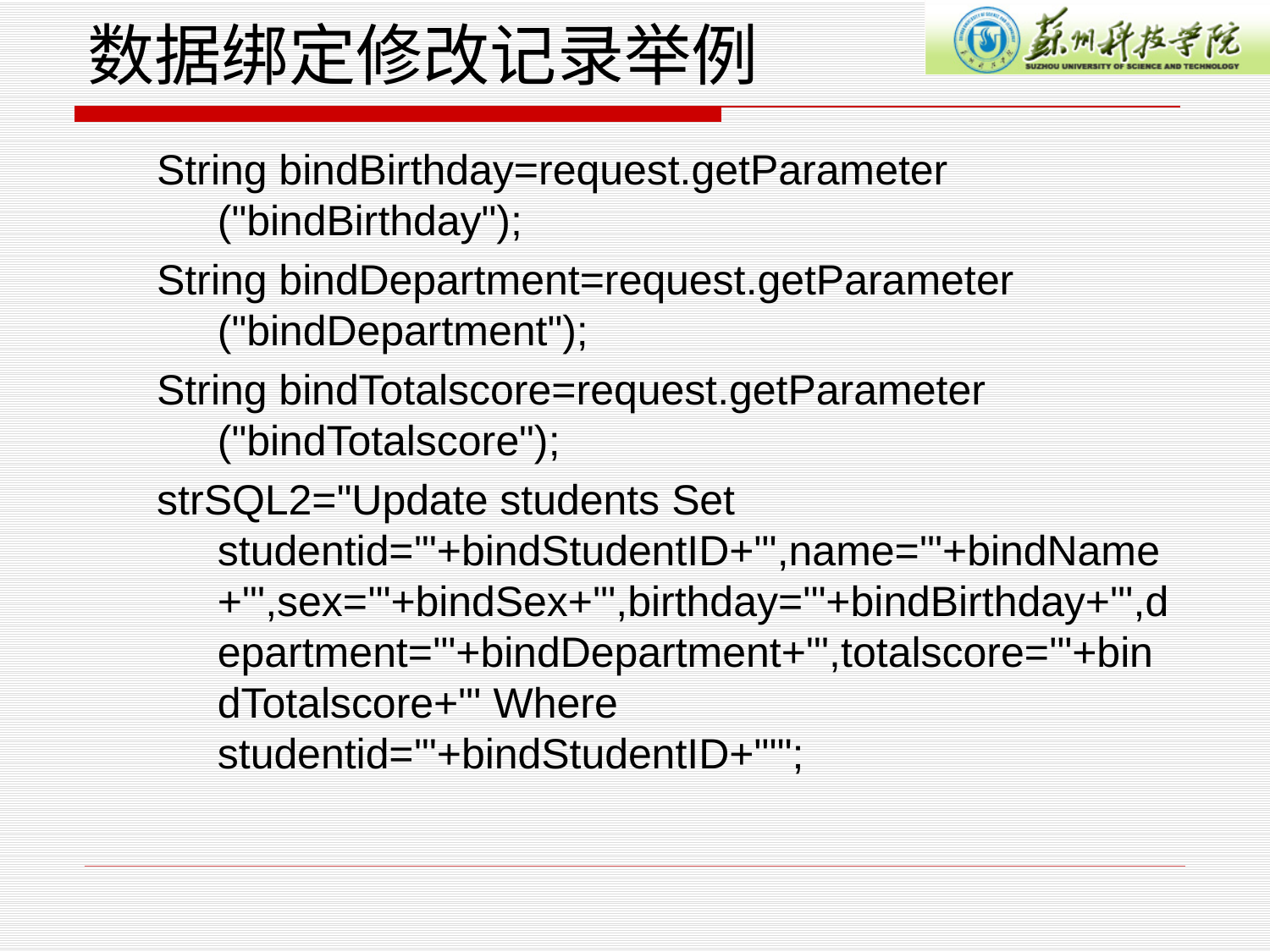

# 数据绑定修改记录举例
String bindBirthday=request.getParameter ("bindBirthday");
String bindDepartment=request.getParameter ("bindDepartment");
String bindTotalscore=request.getParameter ("bindTotalscore");
strSQL2="Update students Set studentid='"+bindStudentID+"',name='"+bindName+"',sex='"+bindSex+"',birthday='"+bindBirthday+"',department='"+bindDepartment+"',totalscore='"+bindTotalscore+"' Where studentid='"+bindStudentID+"'";